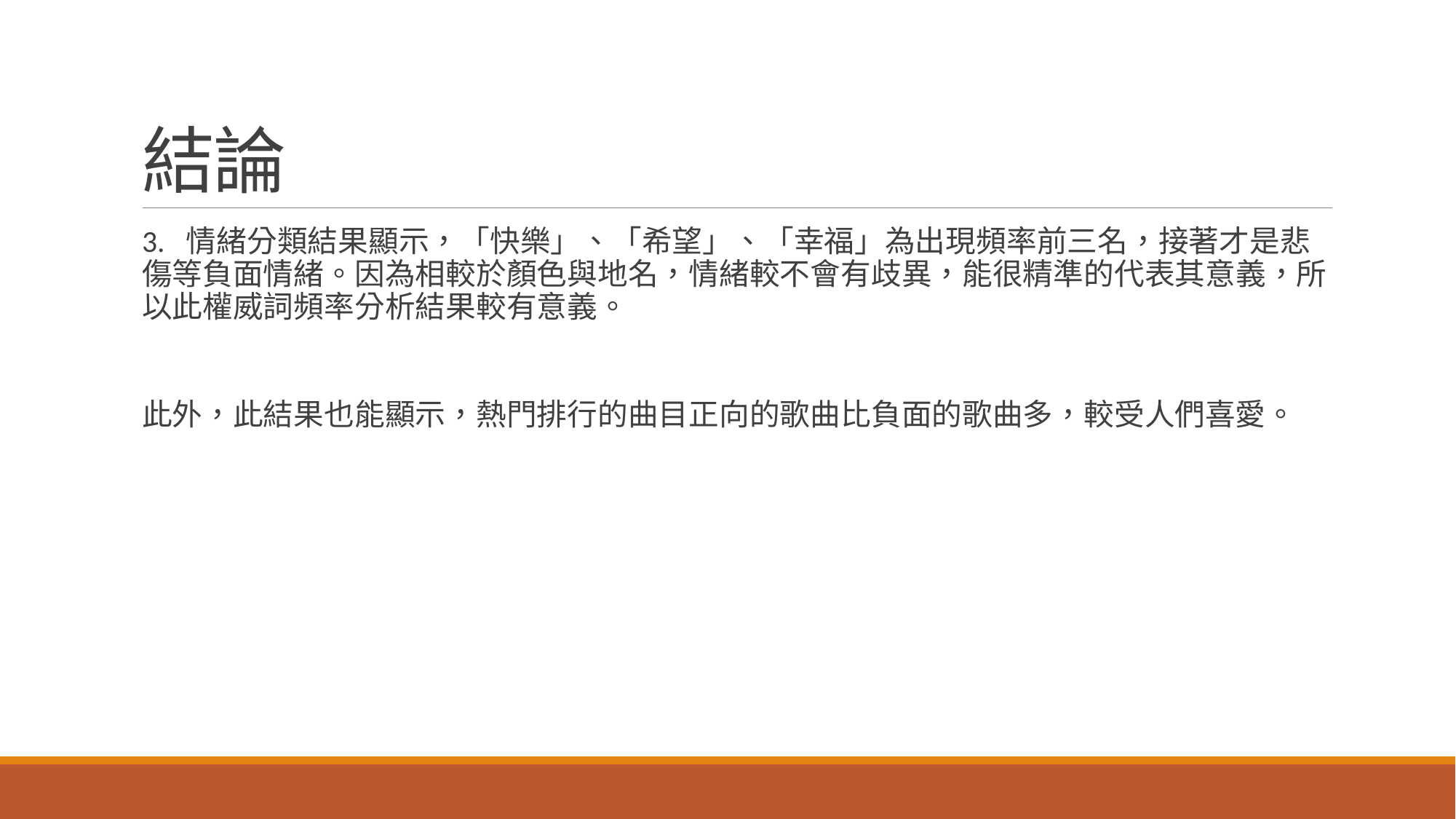

# 結論
3.  情緒分類結果顯示，「快樂」、「希望」、「幸福」為出現頻率前三名，接著才是悲傷等負面情緒。因為相較於顏色與地名，情緒較不會有歧異，能很精準的代表其意義，所以此權威詞頻率分析結果較有意義。

此外，此結果也能顯示，熱門排行的曲目正向的歌曲比負面的歌曲多，較受人們喜愛。